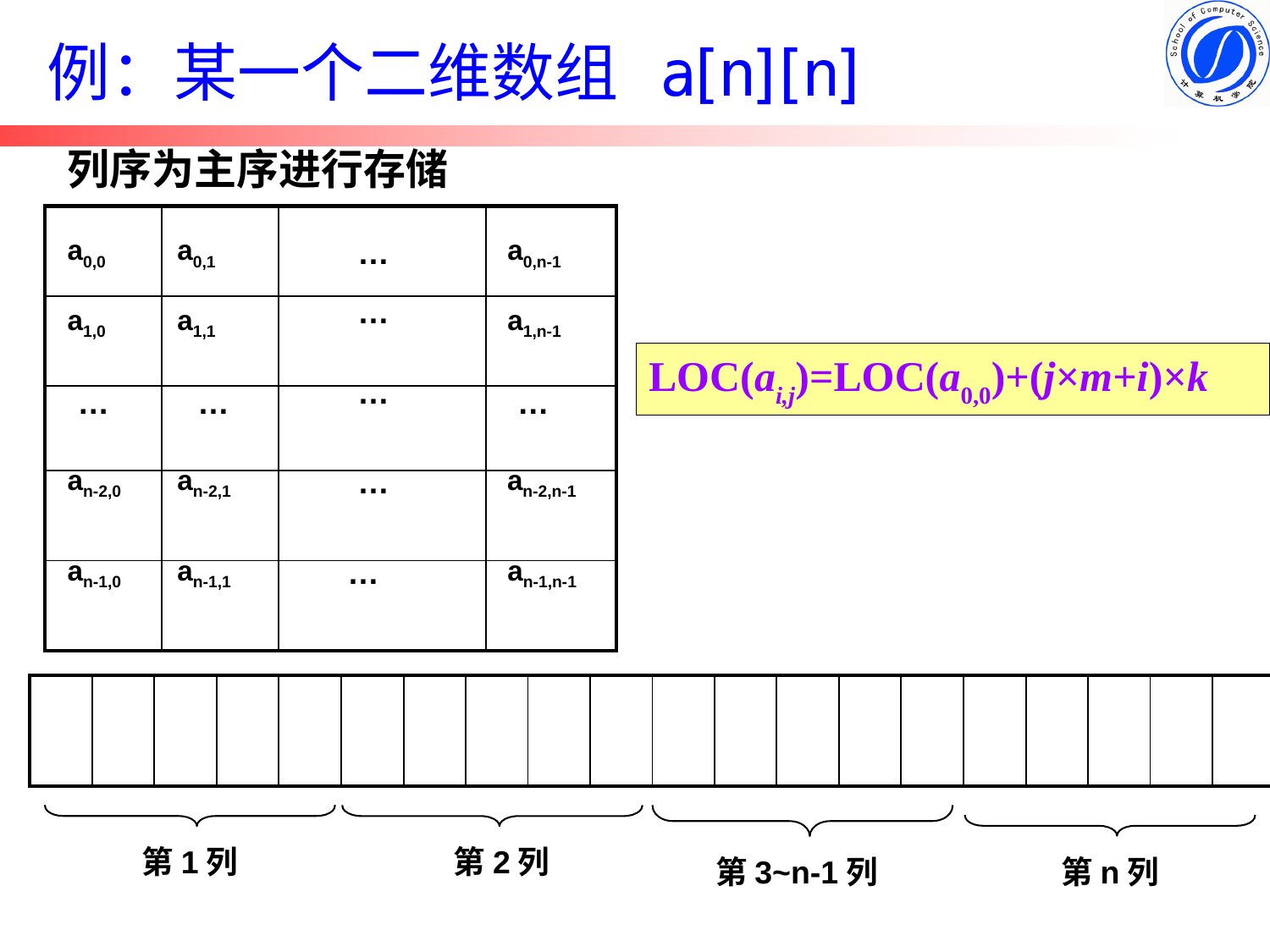

例：某一个二维数组  a[n][n]
列序为主序进行存储
|  |  |  |  |
| --- | --- | --- | --- |
|  |  |  |  |
|  |  |  |  |
|  |  |  |  |
|  |  |  |  |
a0,0
a0,1
…
a0,n-1
…
a1,0
a1,1
a1,n-1
LOC(ai,j)=LOC(a0,0)+(j×m+i)×k
…
…
…
…
an-2,0
an-2,1
…
an-2,n-1
an-1,0
an-1,1
…
an-1,n-1
|  |  |  |  |  |  |  |  |  |  |  |  |  |  |  |  |  |  |  |  |
| --- | --- | --- | --- | --- | --- | --- | --- | --- | --- | --- | --- | --- | --- | --- | --- | --- | --- | --- | --- |

第1列

第2列

第3~n-1列

第n列